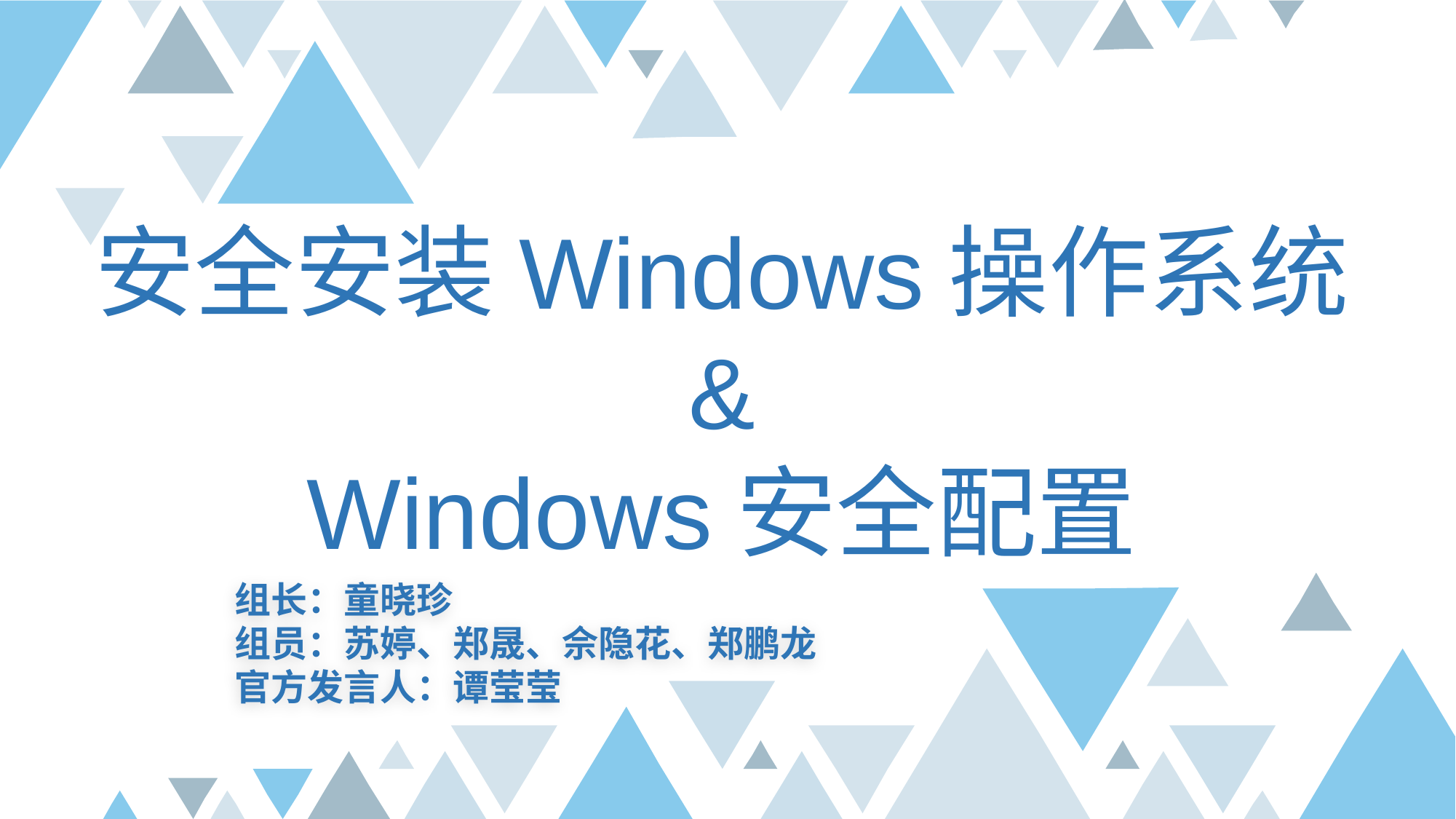

安全安装Windows操作系统
&
Windows安全配置
官

组长：童晓珍
组员：苏婷、郑晟、佘隐花、郑鹏龙
官方发言人：谭莹莹